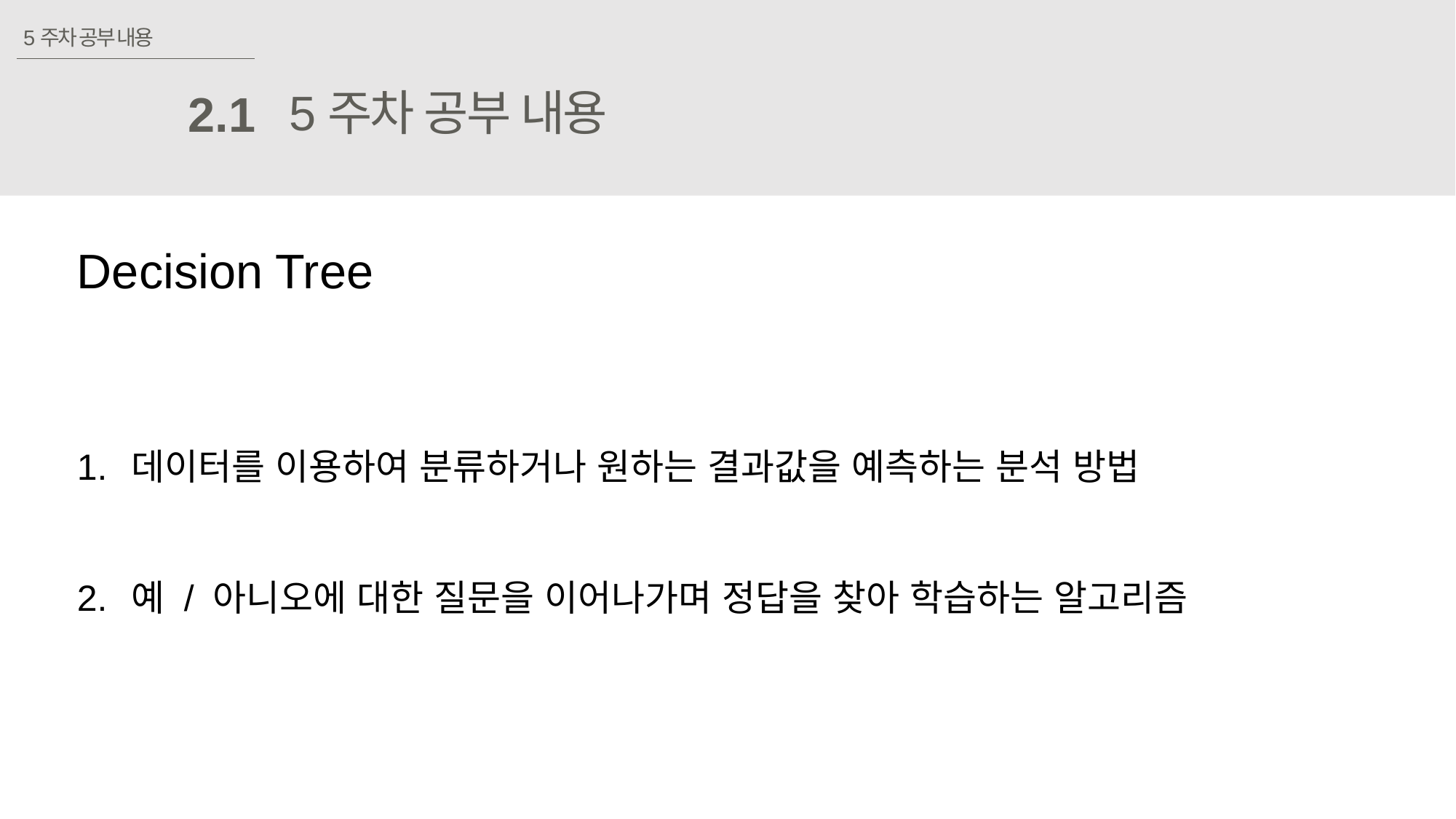

5주차 공부 내용
5주차 공부 내용
2.1
Decision Tree
5주차 공부 내용(의사 결정 나무)
데이터를 이용하여 분류하거나 원하는 결과값을 예측하는 분석 방법

예 / 아니오에 대한 질문을 이어나가며 정답을 찾아 학습하는 알고리즘